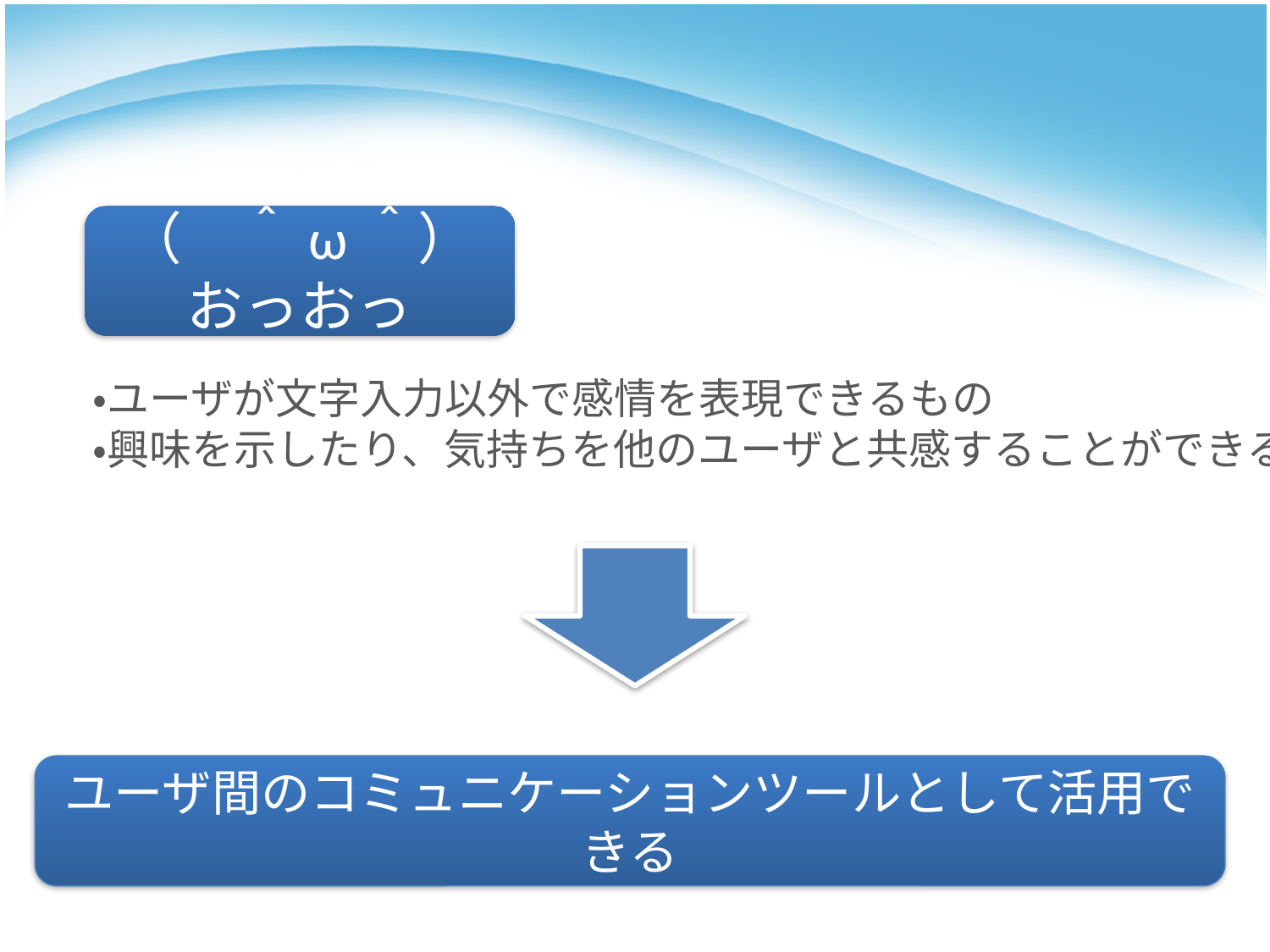

（　＾ω＾）おっおっ
・ユーザが文字入力以外で感情を表現できるもの
・興味を示したり、気持ちを他のユーザと共感することができる

ユーザ間のコミュニケーションツールとして活用できる